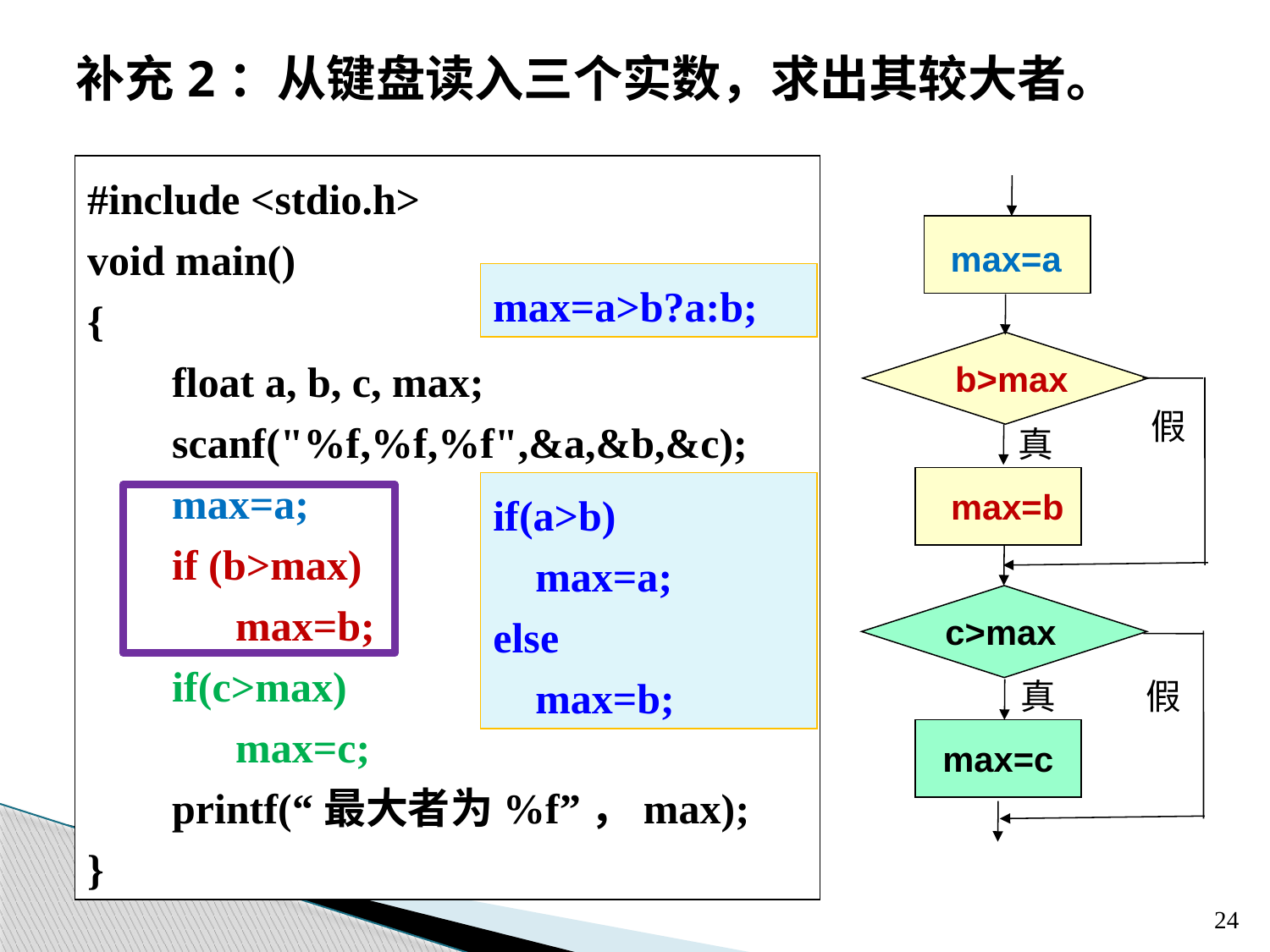

补充2：从键盘读入三个实数，求出其较大者。
#include <stdio.h>
void main()
{
        float a, b, c, max;
        scanf("%f,%f,%f",&a,&b,&c);
        max=a;
        if (b>max)
              max=b;
        if(c>max)
              max=c;
        printf(“最大者为%f”，max);
}

b>max

假
真

max=b

max=a

max=a>b?a:b;
if(a>b)
    max=a;
else
    max=b;

c>max

假
真

max=c

24